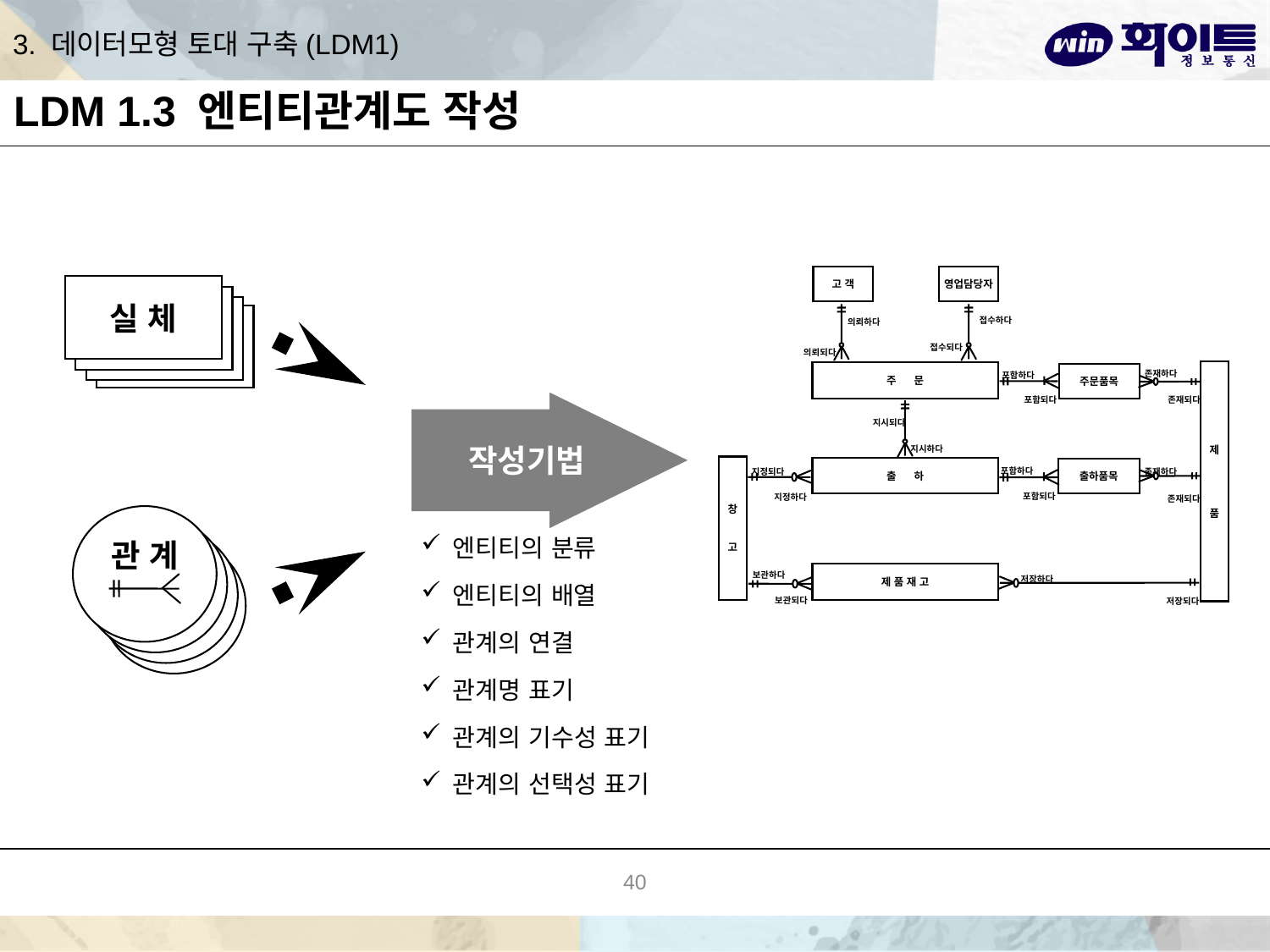

# 3. 데이터모형 토대 구축(LDM1)
LDM 1.3 엔티티관계도 작성
고 객
영업담당자
제

품
주      문
주문품목
창

고
출      하
출하품목
제 품 재 고

실 체

접수하다
의뢰하다
접수되다

의뢰되다
존재하다
포함하다
존재되다
포함되다
       작성기법
지시되다
지시하다
포함하다
지정되다
존재하다
포함되다
지정하다
존재되다
관 계

관 계

관 계

관 계

엔티티의 분류
엔티티의 배열
관계의 연결
관계명 표기
관계의 기수성 표기
관계의 선택성 표기

보관하다
저장하다
보관되다
저장되다
40